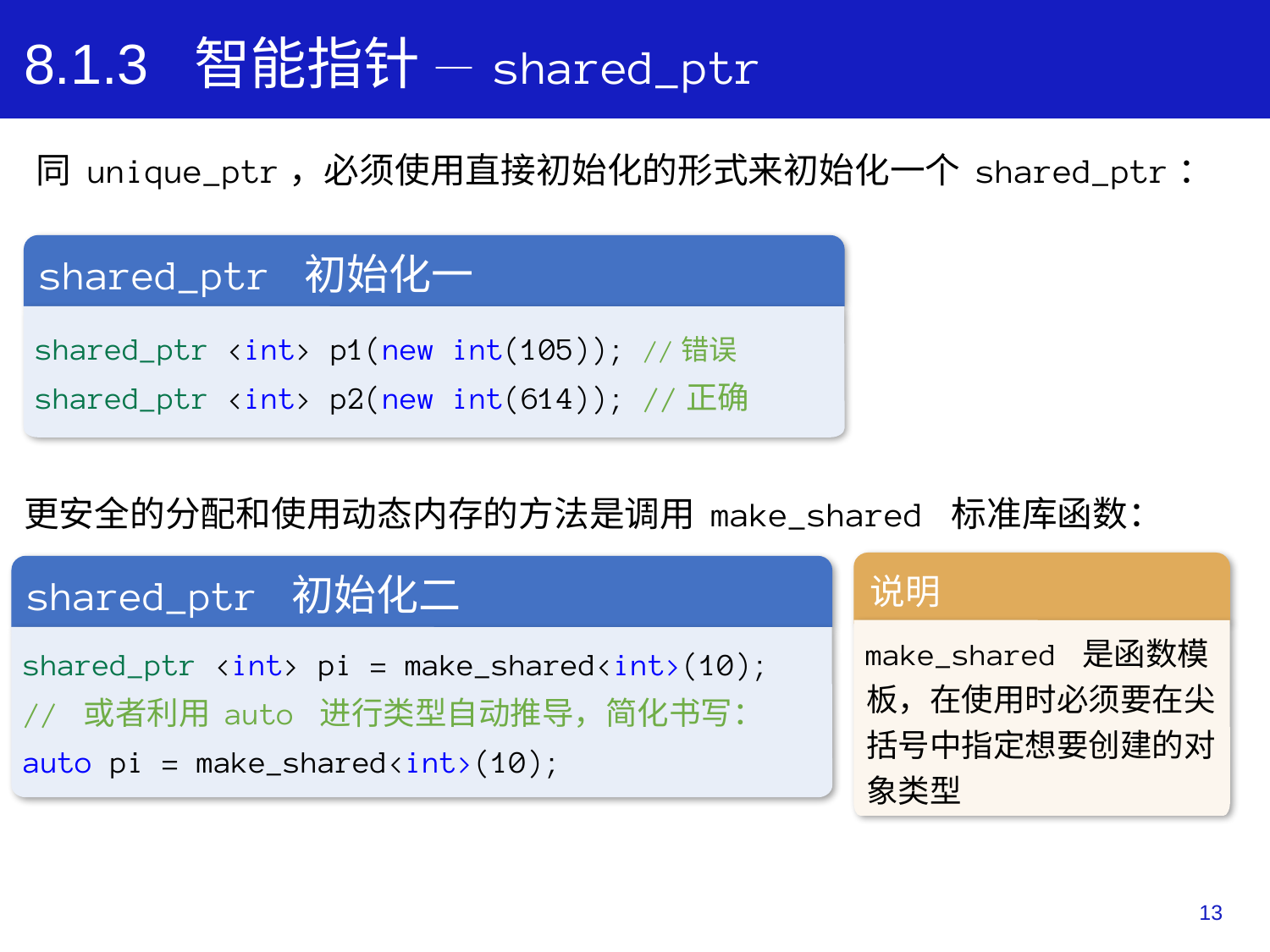

8.1.3  智能指针 — shared_ptr
同 unique_ptr，必须使用直接初始化的形式来初始化一个 shared_ptr：
shared_ptr 初始化一
shared_ptr <int> p1(new int(105)); //错误
shared_ptr <int> p2(new int(614)); //正确
学习目标
更安全的分配和使用动态内存的方法是调用 make_shared 标准库函数：
说明
make_shared 是函数模板，在使用时必须要在尖括号中指定想要创建的对象类型
shared_ptr 初始化二
shared_ptr <int> pi = make_shared<int>(10);
// 或者利用 auto 进行类型自动推导，简化书写：
auto pi = make_shared<int>(10);
13